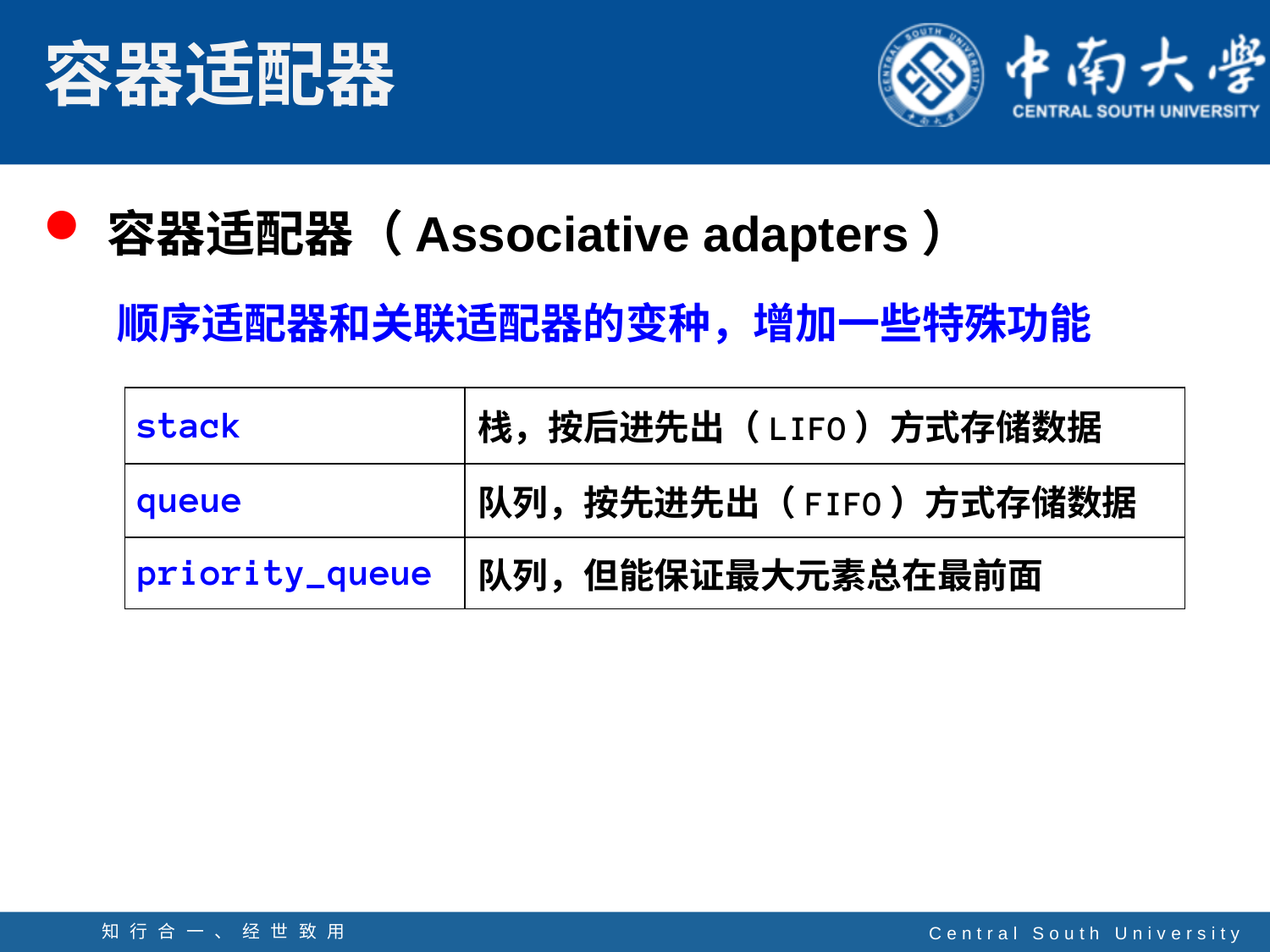

容器适配器（Associative adapters）
顺序适配器和关联适配器的变种，增加一些特殊功能
| stack | 栈，按后进先出（LIFO）方式存储数据 |
| --- | --- |
| queue | 队列，按先进先出（FIFO）方式存储数据 |
| priority\_queue | 队列，但能保证最大元素总在最前面 |

知行合一、经世致用
自强不息 厚德载物
Central South University
20